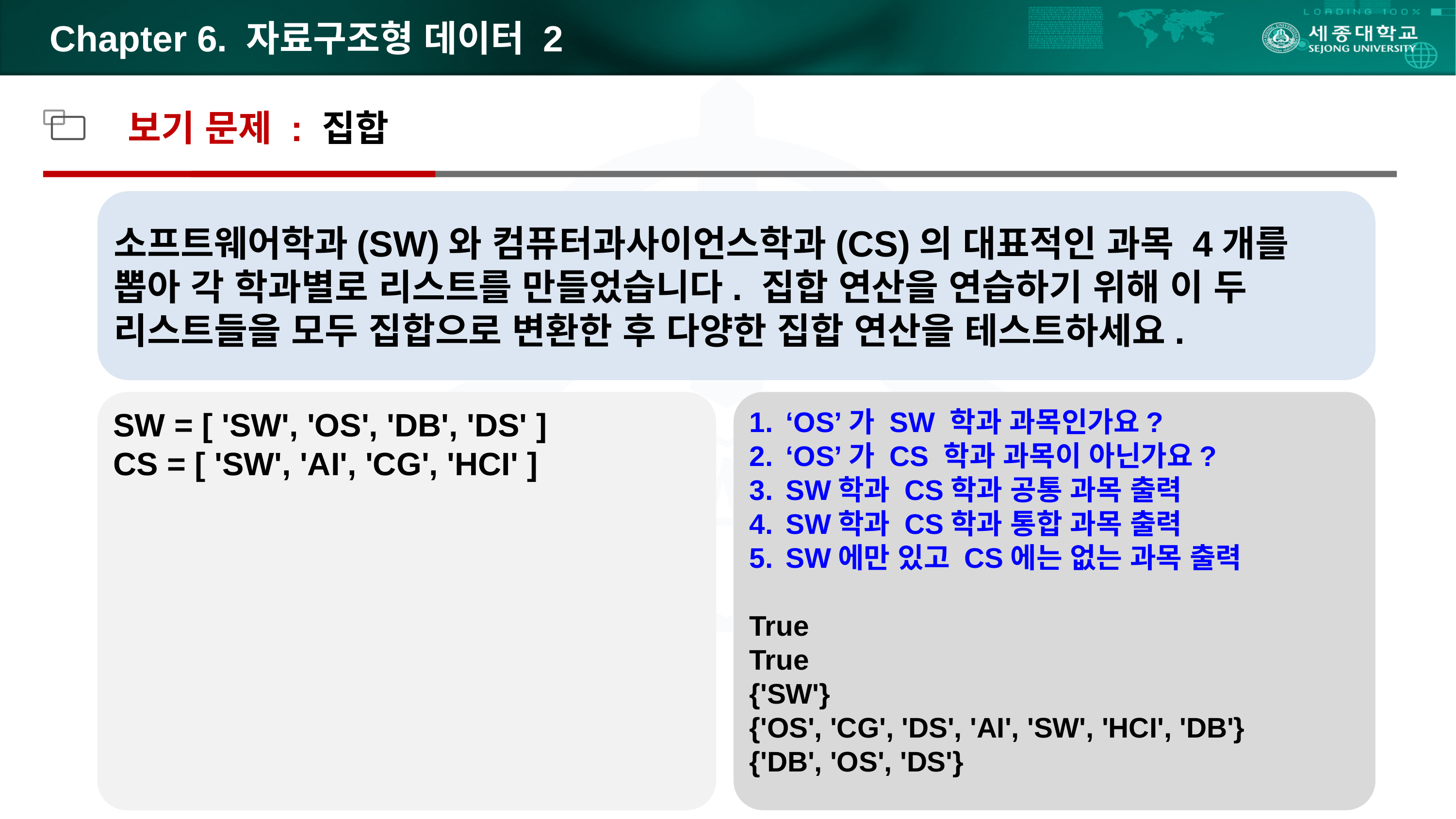

# Chapter 6. 자료구조형 데이터 2
보기 문제 : 집합
소프트웨어학과(SW)와 컴퓨터과사이언스학과(CS)의 대표적인 과목 4개를 뽑아 각 학과별로 리스트를 만들었습니다. 집합 연산을 연습하기 위해 이 두 리스트들을 모두 집합으로 변환한 후 다양한 집합 연산을 테스트하세요.
SW = [ 'SW', 'OS', 'DB', 'DS' ]
CS = [ 'SW', 'AI', 'CG', 'HCI' ]
‘OS’가 SW 학과 과목인가요?
‘OS’가 CS 학과 과목이 아닌가요?
SW학과 CS학과 공통 과목 출력
SW학과 CS학과 통합 과목 출력
SW에만 있고 CS에는 없는 과목 출력

True
True
{'SW'}
{'OS', 'CG', 'DS', 'AI', 'SW', 'HCI', 'DB'}
{'DB', 'OS', 'DS'}